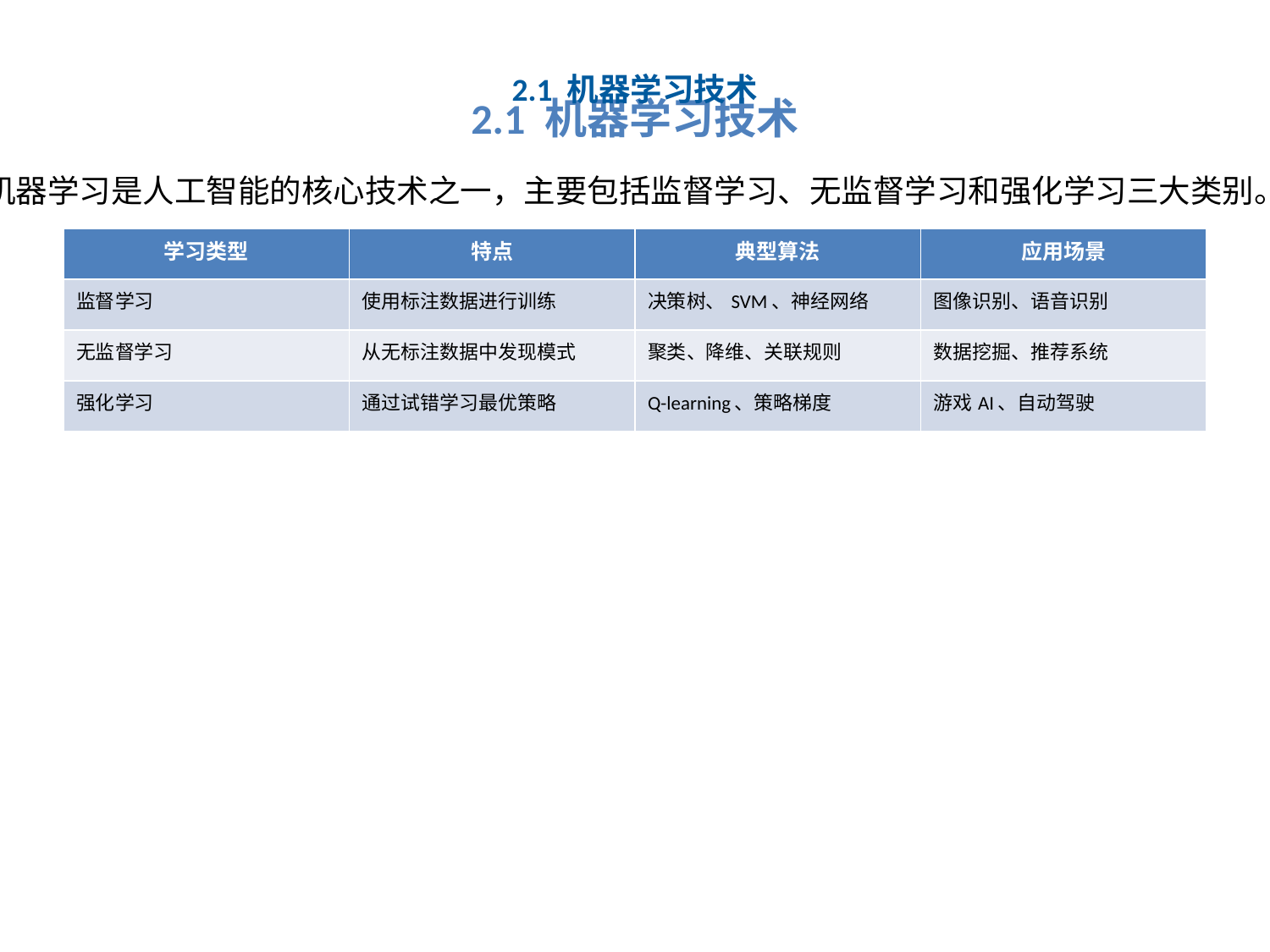

# 2.1 机器学习技术
2.1 机器学习技术
机器学习是人工智能的核心技术之一，主要包括监督学习、无监督学习和强化学习三大类别。

| 学习类型 | 特点 | 典型算法 | 应用场景 |
| --- | --- | --- | --- |
| 监督学习 | 使用标注数据进行训练 | 决策树、SVM、神经网络 | 图像识别、语音识别 |
| 无监督学习 | 从无标注数据中发现模式 | 聚类、降维、关联规则 | 数据挖掘、推荐系统 |
| 强化学习 | 通过试错学习最优策略 | Q-learning、策略梯度 | 游戏AI、自动驾驶 |